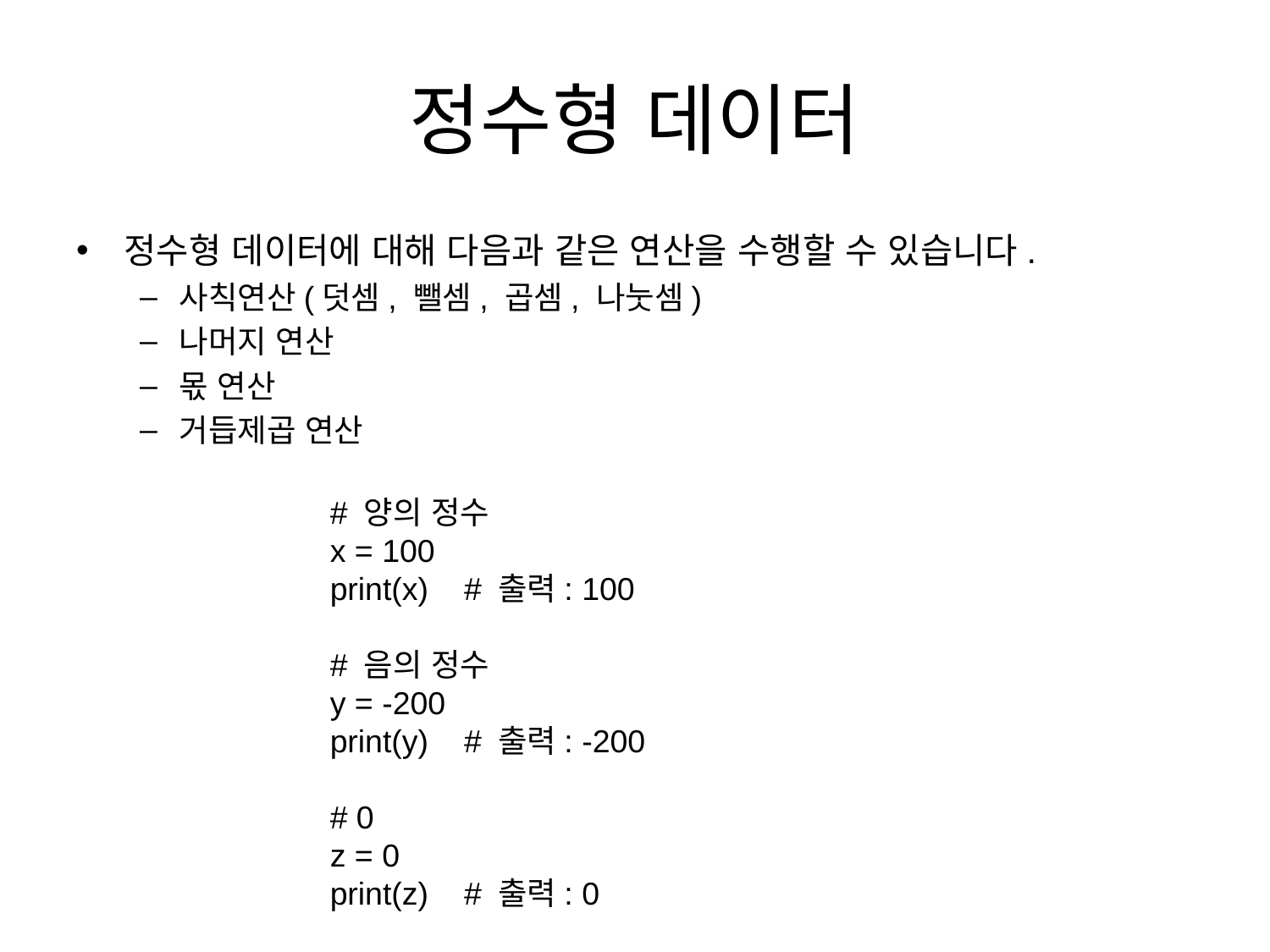

# 정수형 데이터
정수형 데이터에 대해 다음과 같은 연산을 수행할 수 있습니다.
사칙연산(덧셈, 뺄셈, 곱셈, 나눗셈)
나머지 연산
몫 연산
거듭제곱 연산
# 양의 정수
x = 100
print(x)    # 출력: 100

# 음의 정수
y = -200
print(y)    # 출력: -200

# 0
z = 0
print(z)    # 출력: 0